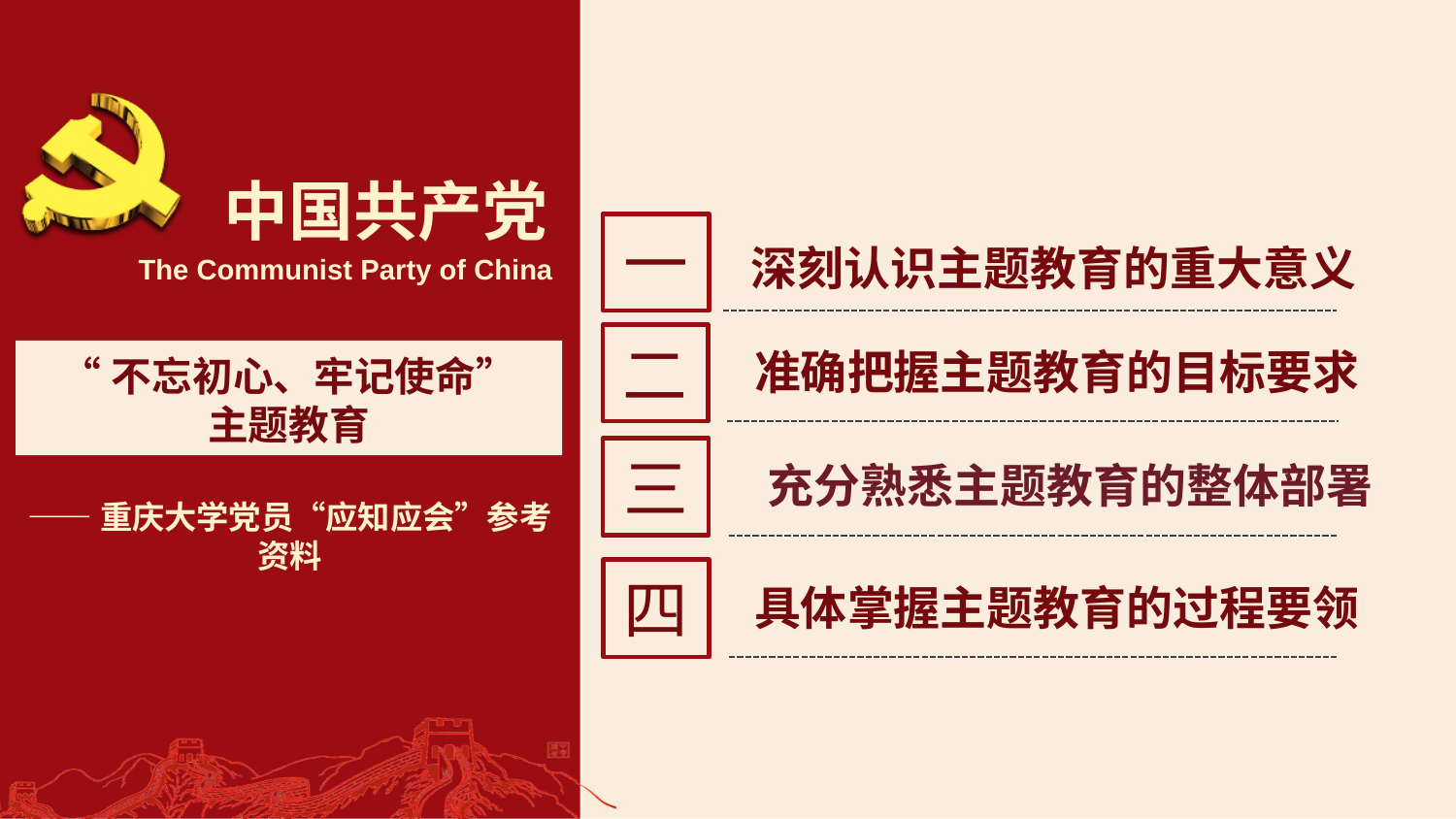

一
 充分熟悉主题教育的整体部署
深刻认识主题教育的重大意义
二
准确把握主题教育的目标要求
三
四
具体掌握主题教育的过程要领